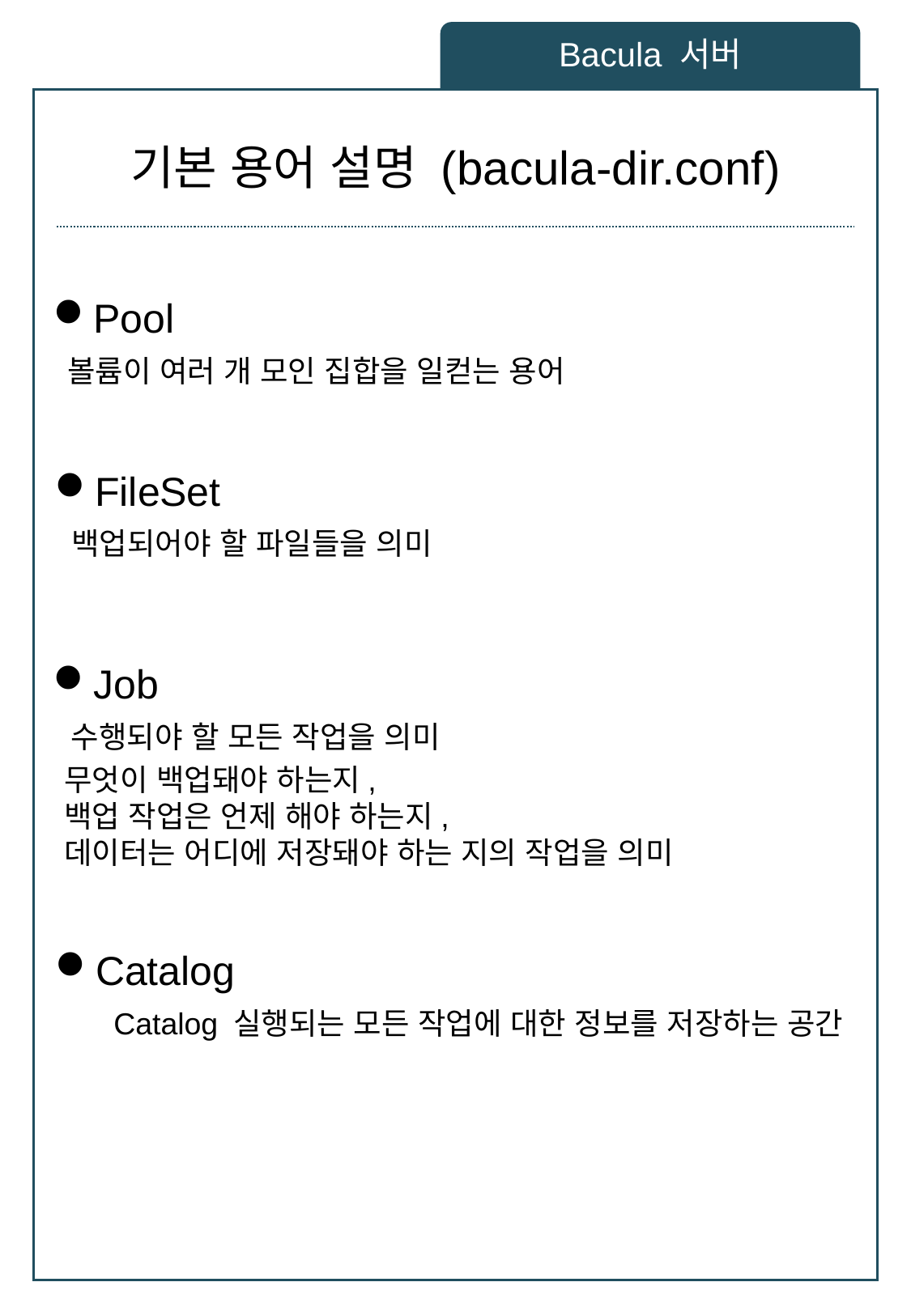

Bacula 서버

# 기본 용어 설명 (bacula-dir.conf)
Pool
볼륨이 여러 개 모인 집합을 일컫는 용어
Volume
테이프나 DVD, 하드디스크의 파일과 같은 저장 장치의
FileSet
백업되어야 할 파일들을 의미
Job
수행되야 할 모든 작업을 의미
무엇이 백업돼야 하는지,
백업 작업은 언제 해야 하는지,
데이터는 어디에 저장돼야 하는 지의 작업을 의미
Catalog
Catalog 실행되는 모든 작업에 대한 정보를 저장하는 공간